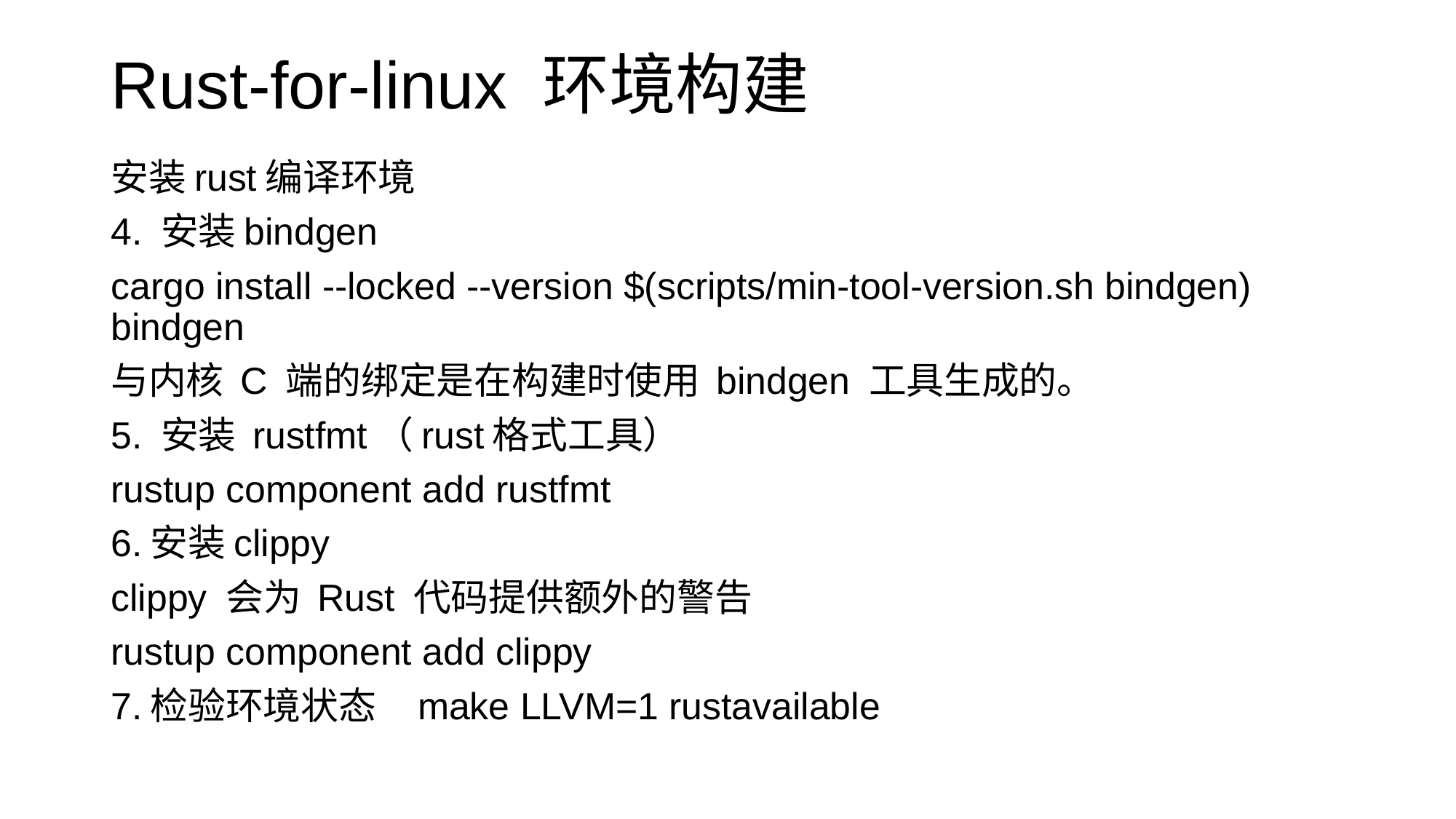

# Rust-for-linux 环境构建
安装rust编译环境
4. 安装bindgen
cargo install --locked --version $(scripts/min-tool-version.sh bindgen) bindgen
与内核 C 端的绑定是在构建时使用 bindgen 工具生成的。
5. 安装 rustfmt（rust格式工具）
rustup component add rustfmt
6.安装clippy
clippy 会为 Rust 代码提供额外的警告
rustup component add clippy
7.检验环境状态    make LLVM=1 rustavailable